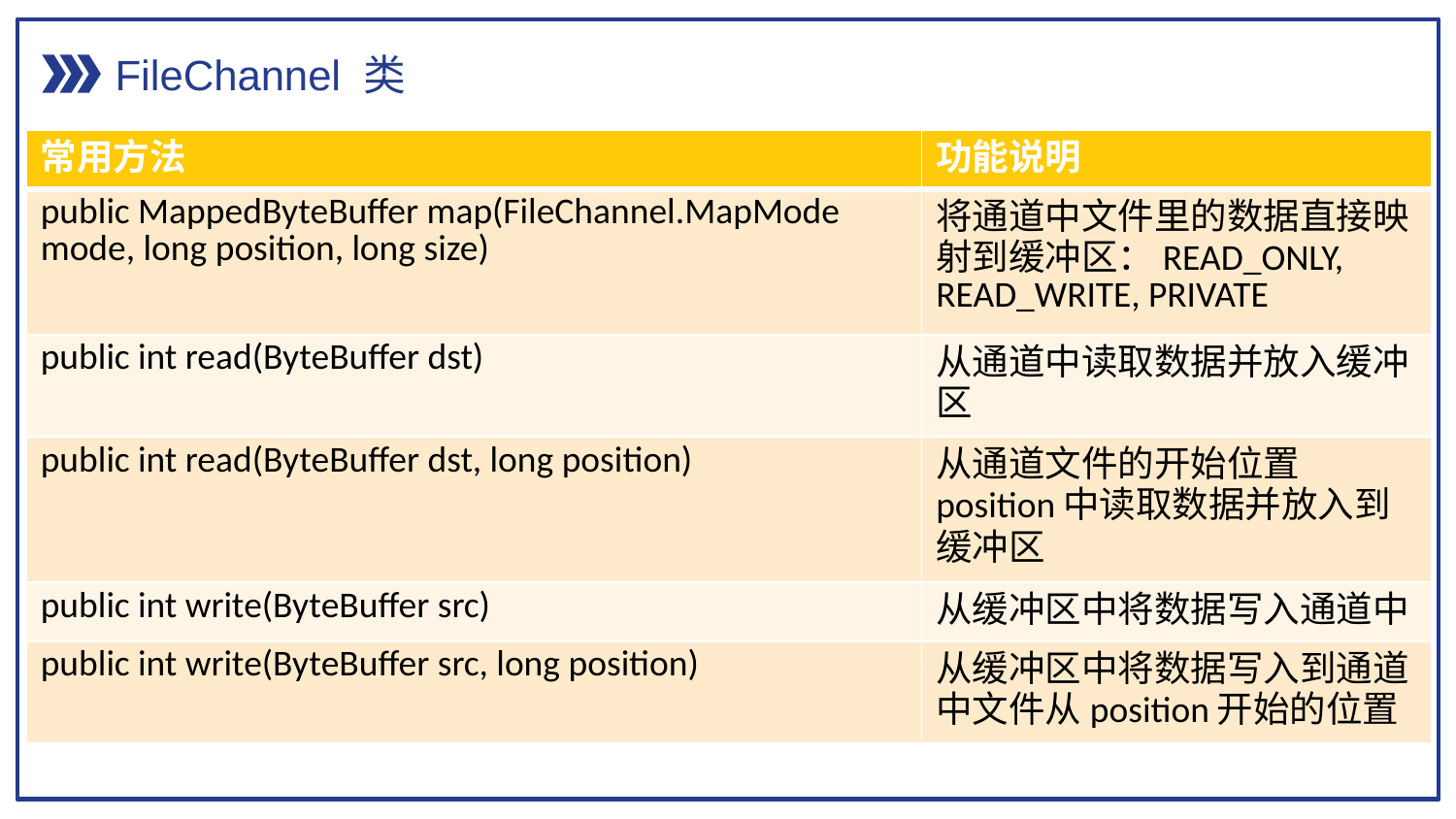

FileChannel 类

| 常用方法 | 功能说明 |
| --- | --- |
| public MappedByteBuffer map(FileChannel.MapMode mode, long position, long size) | 将通道中文件里的数据直接映射到缓冲区：READ\_ONLY, READ\_WRITE, PRIVATE |
| public int read(ByteBuffer dst) | 从通道中读取数据并放入缓冲区 |
| public int read(ByteBuffer dst, long position) | 从通道文件的开始位置position中读取数据并放入到缓冲区 |
| public int write(ByteBuffer src) | 从缓冲区中将数据写入通道中 |
| public int write(ByteBuffer src, long position) | 从缓冲区中将数据写入到通道中文件从position开始的位置 |